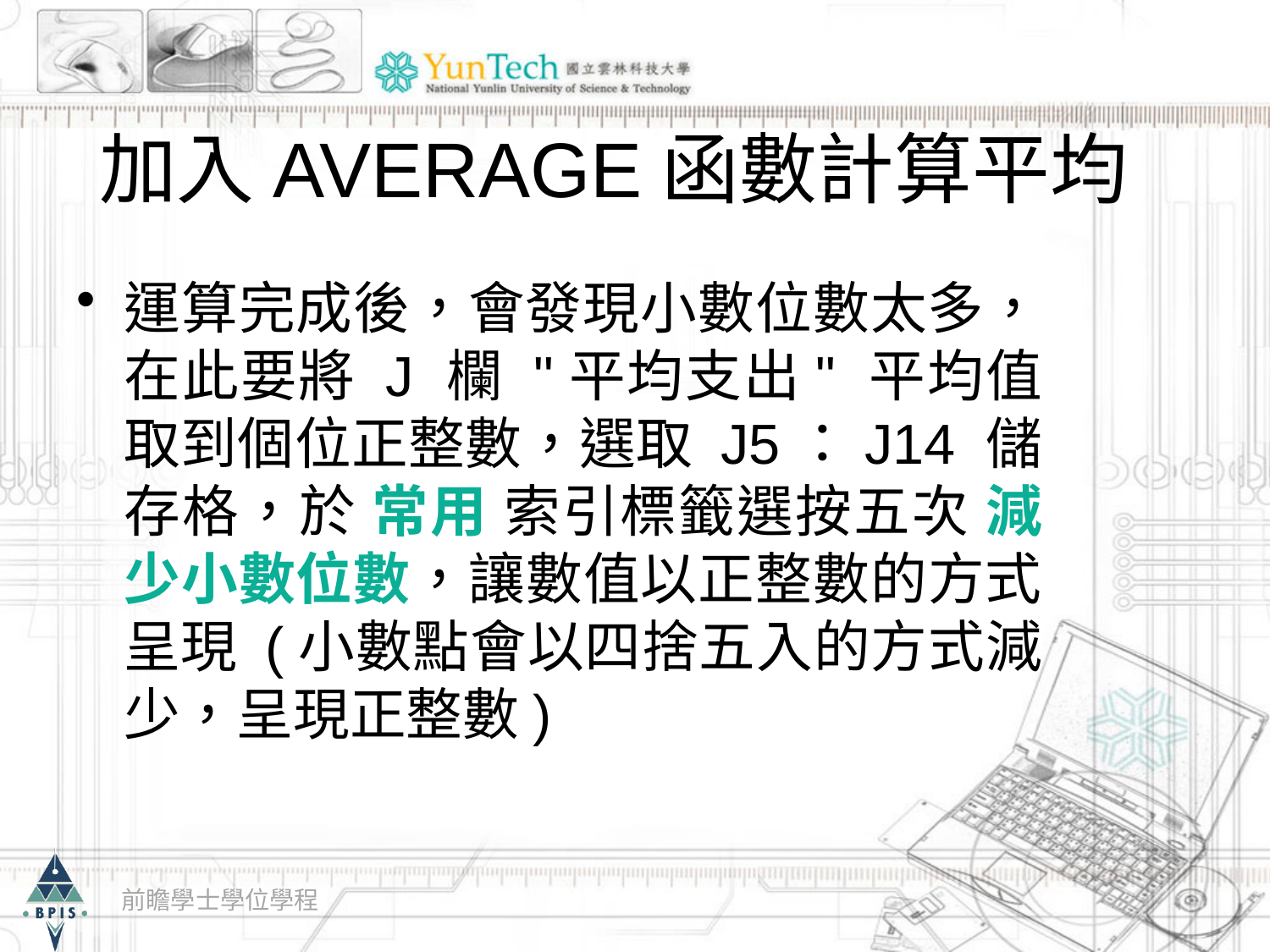

# 加入AVERAGE函數計算平均
運算完成後，會發現小數位數太多，在此要將 J 欄 "平均支出" 平均值取到個位正整數，選取 J5：J14 儲存格，於 常用 索引標籤選按五次 減少小數位數，讓數值以正整數的方式呈現 (小數點會以四捨五入的方式減少，呈現正整數)